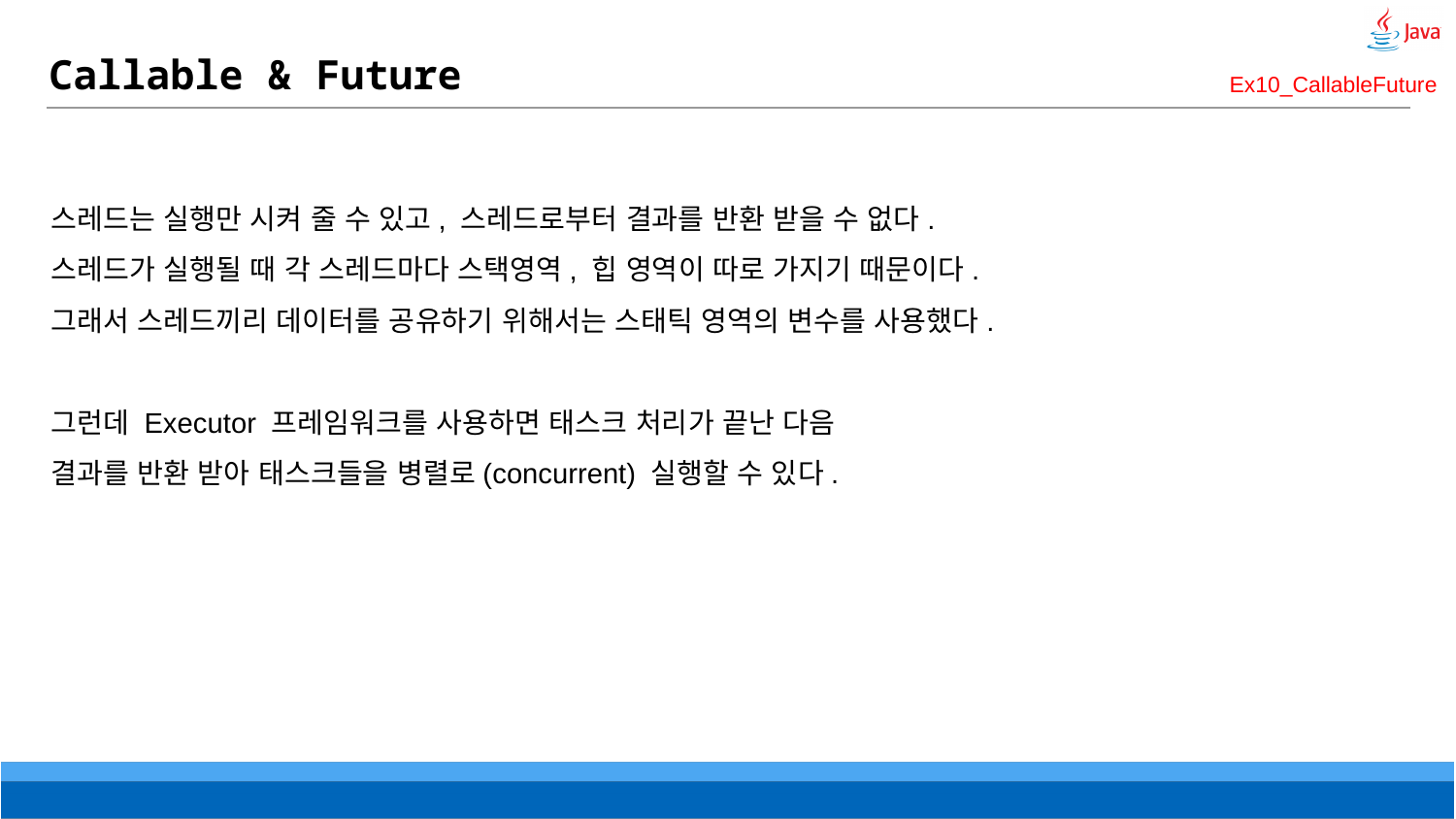

# Callable & Future
Ex10_CallableFuture
스레드는 실행만 시켜 줄 수 있고, 스레드로부터 결과를 반환 받을 수 없다.
스레드가 실행될 때 각 스레드마다 스택영역, 힙 영역이 따로 가지기 때문이다.
그래서 스레드끼리 데이터를 공유하기 위해서는 스태틱 영역의 변수를 사용했다.

그런데 Executor 프레임워크를 사용하면 태스크 처리가 끝난 다음
결과를 반환 받아 태스크들을 병렬로(concurrent) 실행할 수 있다.